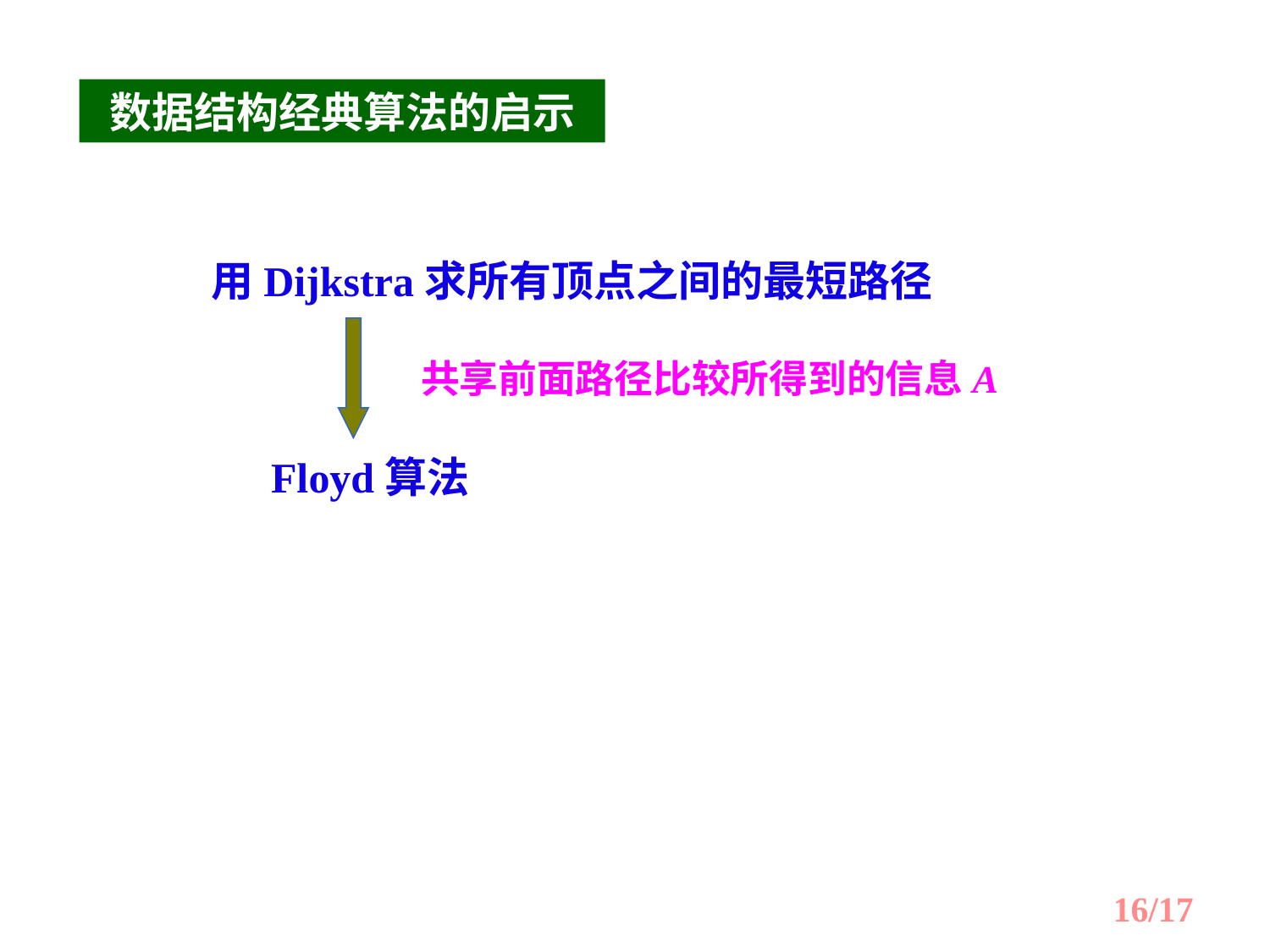

数据结构经典算法的启示
用Dijkstra求所有顶点之间的最短路径

共享前面路径比较所得到的信息A
Floyd算法
16/17